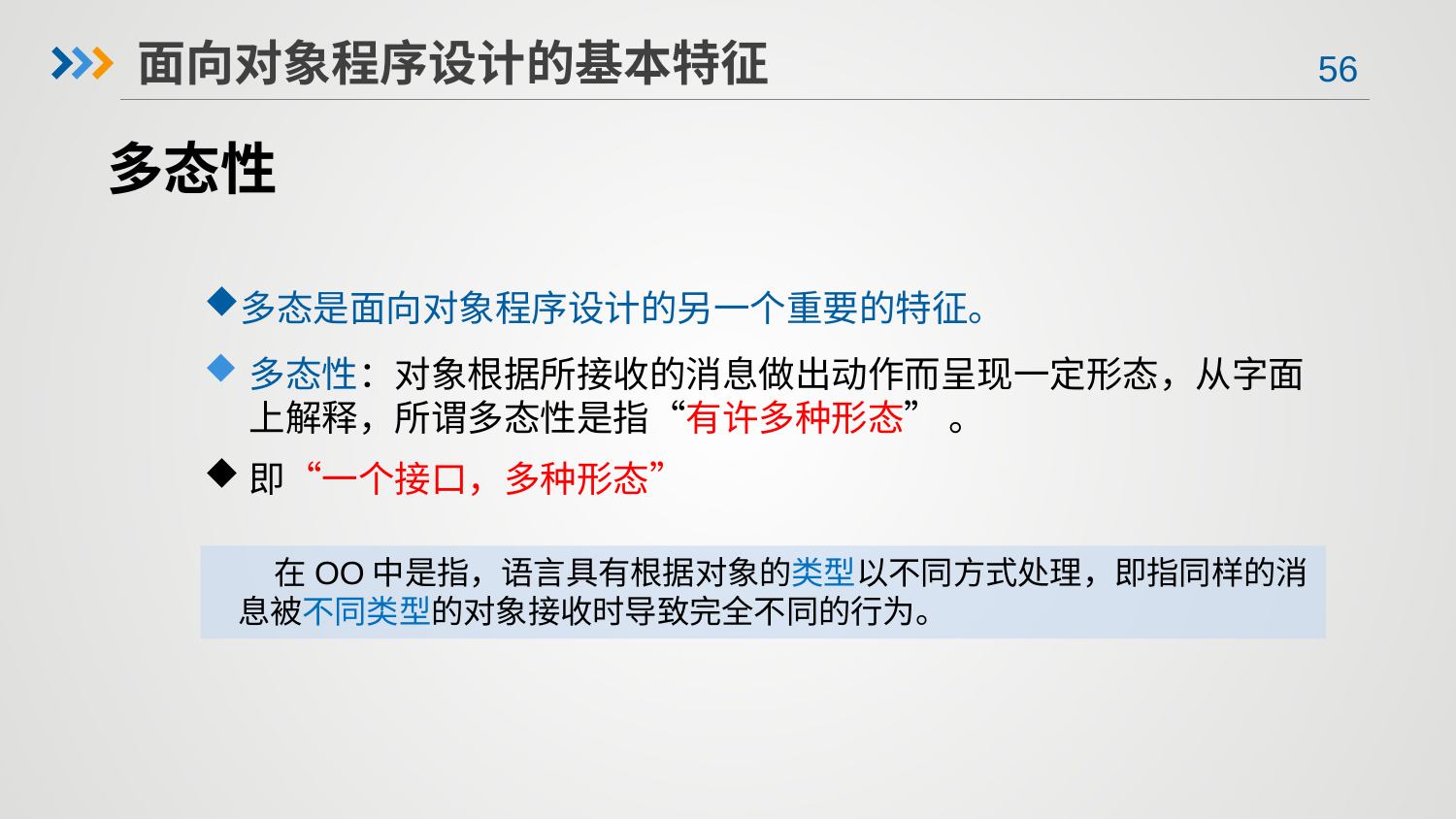

面向对象程序设计的基本特征
多态性
多态是面向对象程序设计的另一个重要的特征。
多态性：对象根据所接收的消息做出动作而呈现一定形态，从字面上解释，所谓多态性是指“有许多种形态” 。
即“一个接口，多种形态”

    在OO中是指，语言具有根据对象的类型以不同方式处理，即指同样的消息被不同类型的对象接收时导致完全不同的行为。